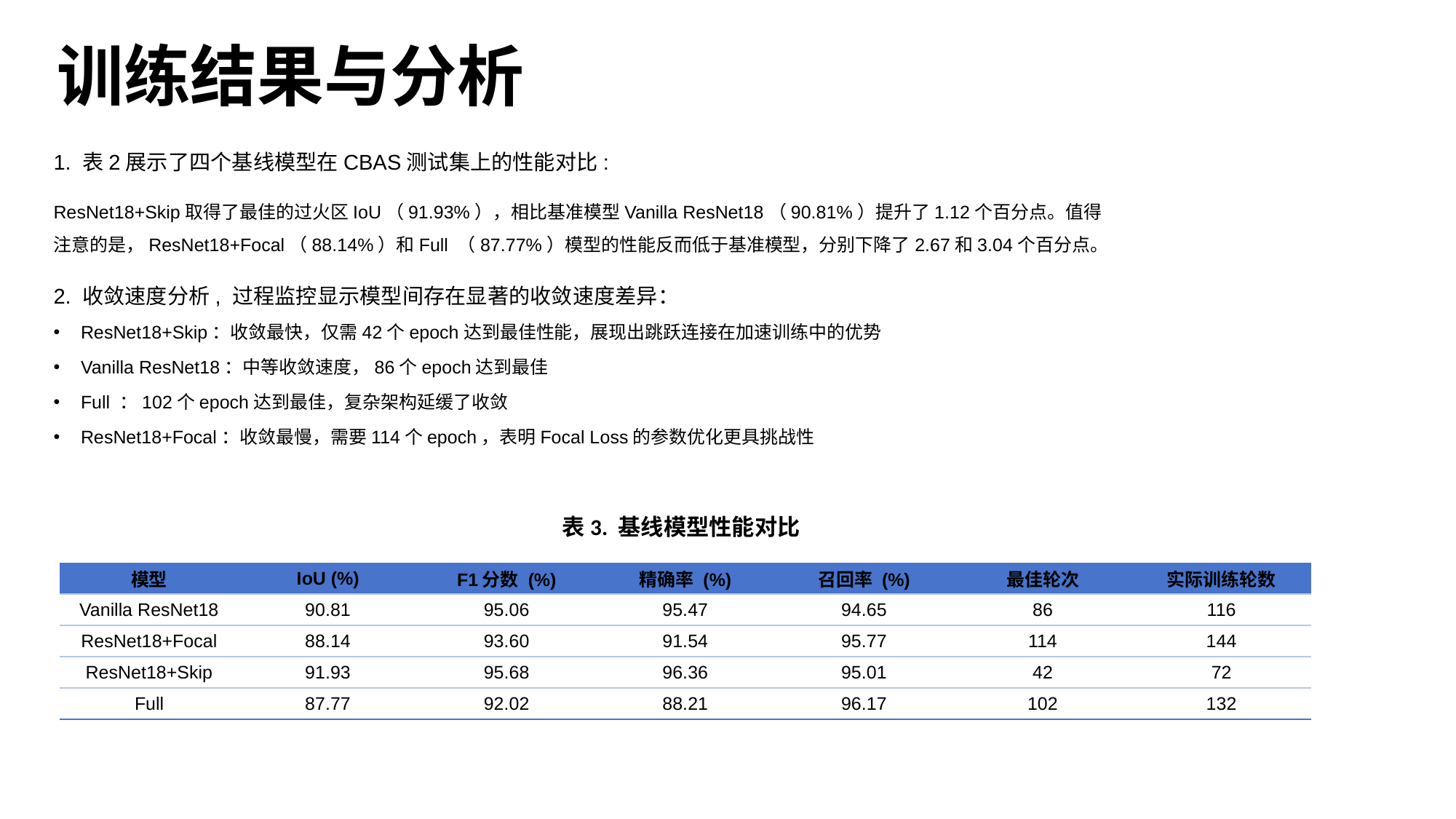

# 训练结果与分析
1. 表2展示了四个基线模型在CBAS测试集上的性能对比:
ResNet18+Skip取得了最佳的过火区IoU（91.93%），相比基准模型Vanilla ResNet18（90.81%）提升了1.12个百分点。值得注意的是，ResNet18+Focal（88.14%）和Full （87.77%）模型的性能反而低于基准模型，分别下降了2.67和3.04个百分点。
2. 收敛速度分析, 过程监控显示模型间存在显著的收敛速度差异：
ResNet18+Skip：收敛最快，仅需42个epoch达到最佳性能，展现出跳跃连接在加速训练中的优势
Vanilla ResNet18：中等收敛速度，86个epoch达到最佳
Full ：102个epoch达到最佳，复杂架构延缓了收敛
ResNet18+Focal：收敛最慢，需要114个epoch，表明Focal Loss的参数优化更具挑战性

表3. 基线模型性能对比
| 模型 | IoU (%) | F1分数 (%) | 精确率 (%) | 召回率 (%) | 最佳轮次 | 实际训练轮数 |
| --- | --- | --- | --- | --- | --- | --- |
| Vanilla ResNet18 | 90.81 | 95.06 | 95.47 | 94.65 | 86 | 116 |
| ResNet18+Focal | 88.14 | 93.60 | 91.54 | 95.77 | 114 | 144 |
| ResNet18+Skip | 91.93 | 95.68 | 96.36 | 95.01 | 42 | 72 |
| Full | 87.77 | 92.02 | 88.21 | 96.17 | 102 | 132 |